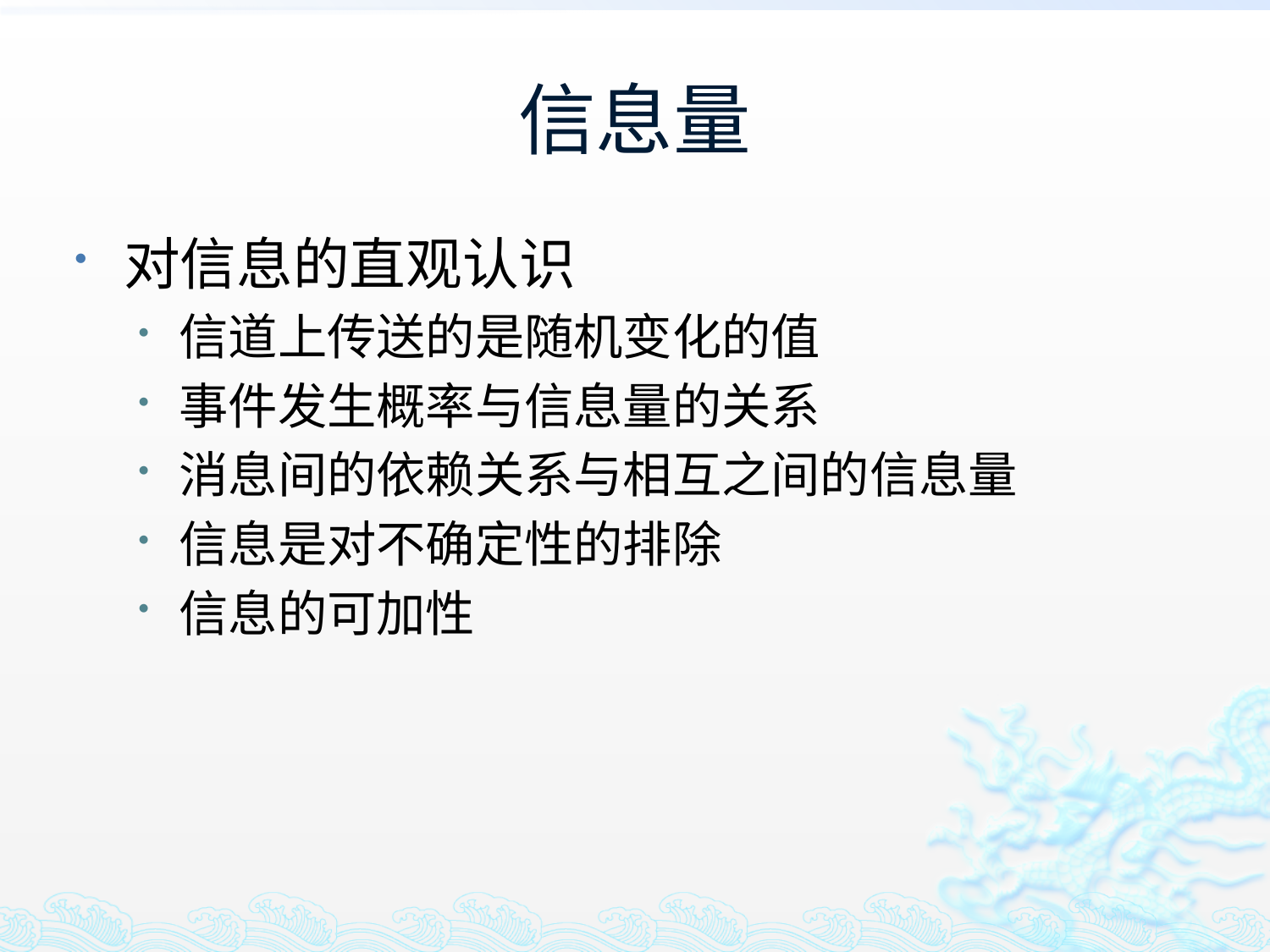

# 信息量
对信息的直观认识
信道上传送的是随机变化的值
事件发生概率与信息量的关系
消息间的依赖关系与相互之间的信息量
信息是对不确定性的排除
信息的可加性